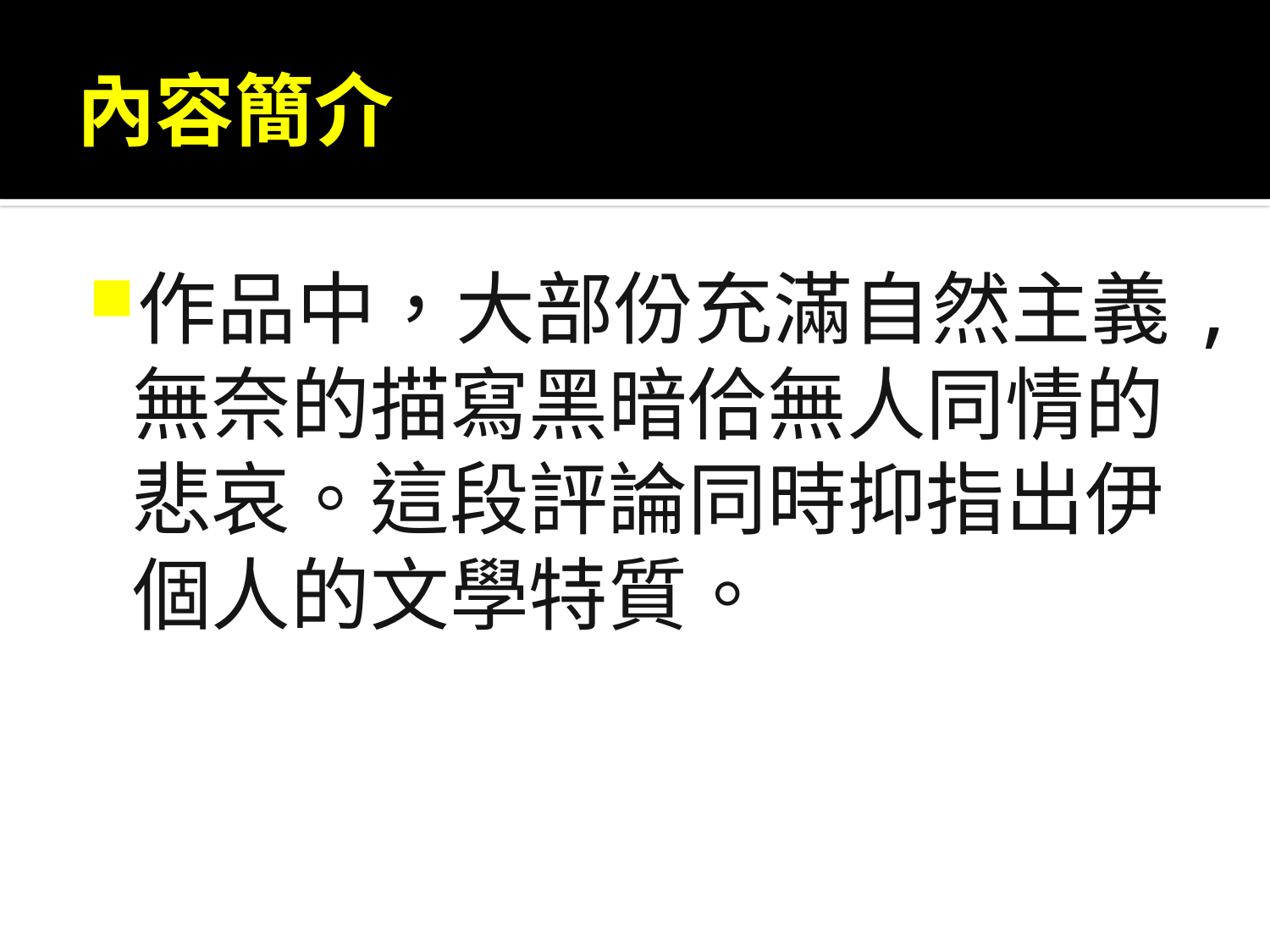

# 內容簡介
作品中，大部份充滿自然主義,無奈的描寫黑暗佮無人同情的悲哀。這段評論同時抑指出伊個人的文學特質。